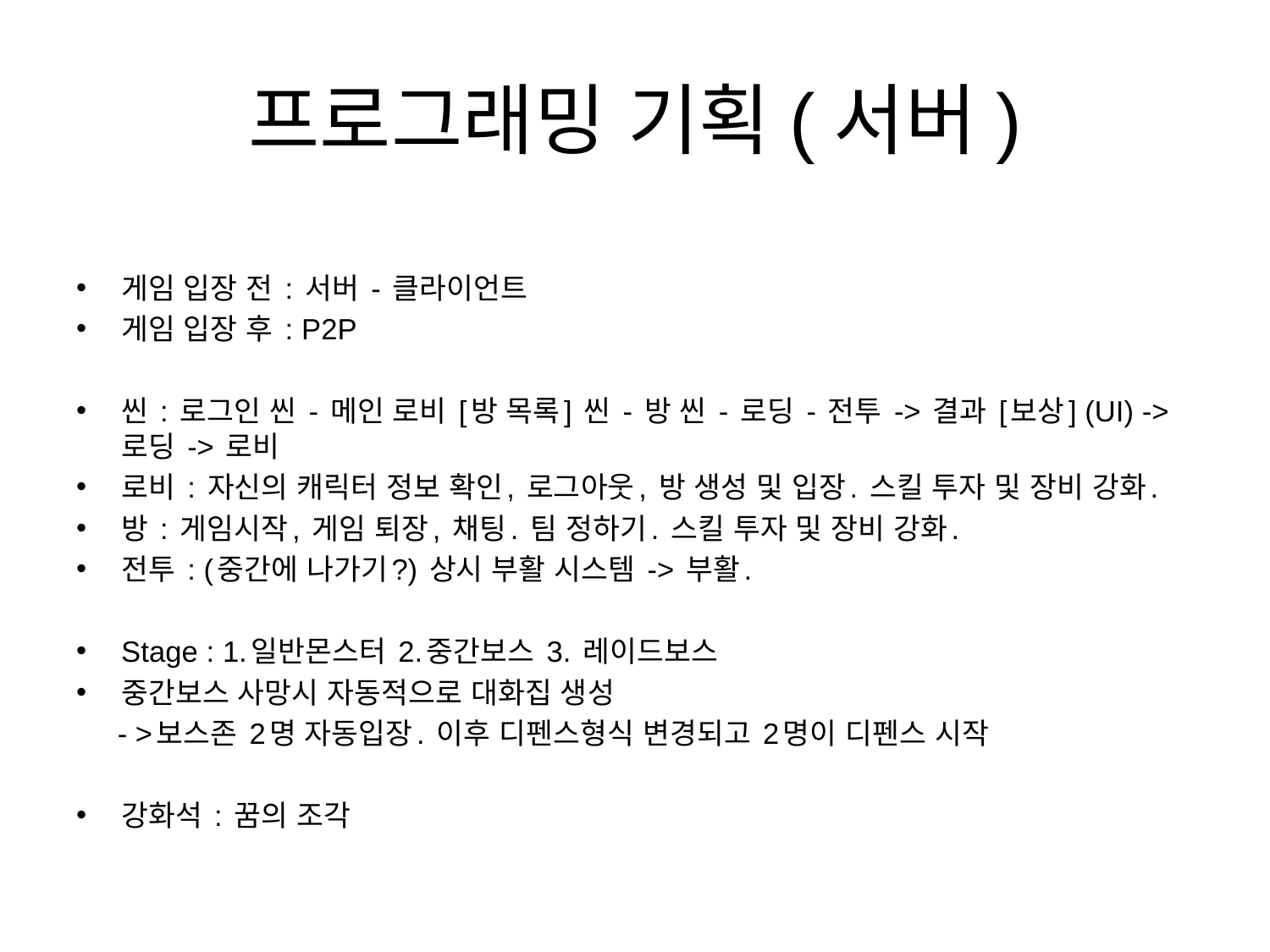

# 프로그래밍 기획(서버)

게임 입장 전 : 서버 - 클라이언트
게임 입장 후 : P2P

씬 : 로그인 씬 - 메인 로비 [방 목록] 씬 - 방 씬 - 로딩 - 전투 -> 결과 [보상] (UI) -> 로딩 -> 로비
로비 : 자신의 캐릭터 정보 확인, 로그아웃, 방 생성 및 입장. 스킬 투자 및 장비 강화.
방 : 게임시작, 게임 퇴장, 채팅. 팀 정하기. 스킬 투자 및 장비 강화.
전투 : (중간에 나가기?) 상시 부활 시스템 -> 부활.

Stage : 1.일반몬스터 2.중간보스 3. 레이드보스
중간보스 사망시 자동적으로 대화집 생성
     - >보스존 2명 자동입장. 이후 디펜스형식 변경되고 2명이 디펜스 시작

강화석 : 꿈의 조각